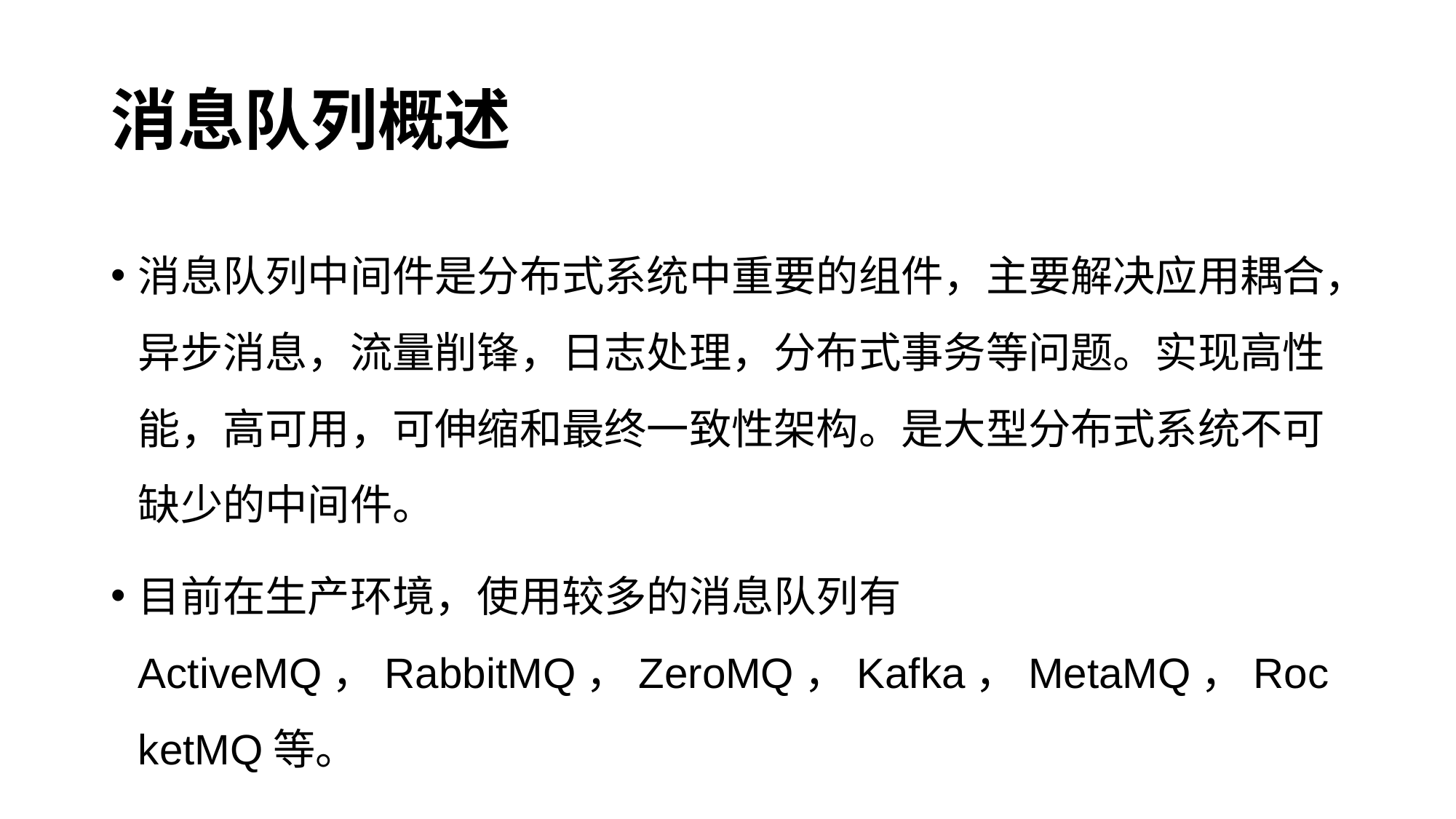

# 消息队列概述
消息队列中间件是分布式系统中重要的组件，主要解决应用耦合，异步消息，流量削锋，日志处理，分布式事务等问题。实现高性能，高可用，可伸缩和最终一致性架构。是大型分布式系统不可缺少的中间件。
目前在生产环境，使用较多的消息队列有ActiveMQ，RabbitMQ，ZeroMQ，Kafka，MetaMQ，RocketMQ等。